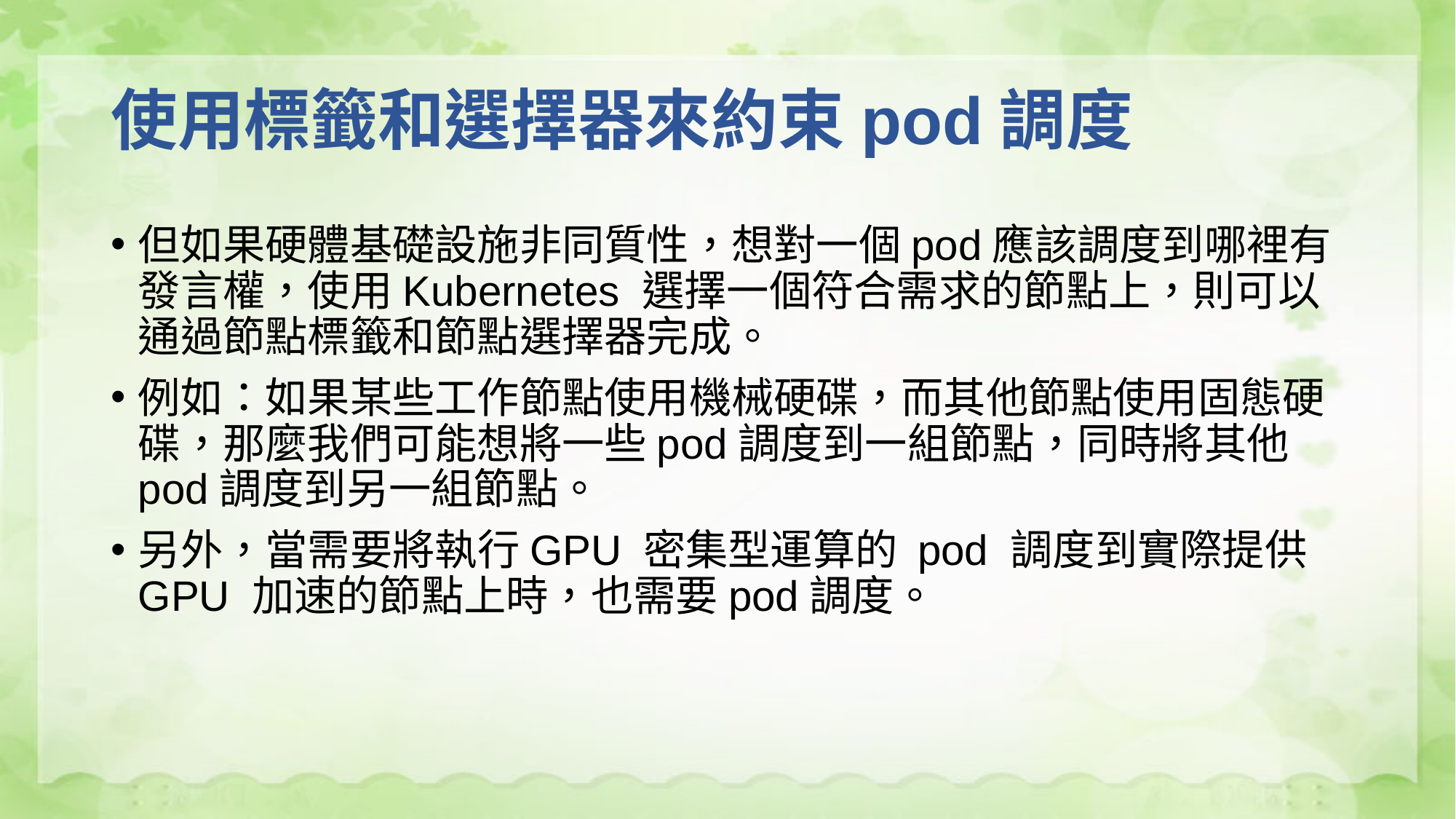

# 使用標籤和選擇器來約束pod調度
但如果硬體基礎設施非同質性，想對一個pod應該調度到哪裡有發言權，使用Kubernetes 選擇一個符合需求的節點上，則可以通過節點標籤和節點選擇器完成。
例如：如果某些工作節點使用機械硬碟，而其他節點使用固態硬碟，那麼我們可能想將一些pod調度到一組節點，同時將其他pod調度到另一組節點。
另外，當需要將執行GPU 密集型運算的 pod 調度到實際提供GPU 加速的節點上時，也需要pod調度。